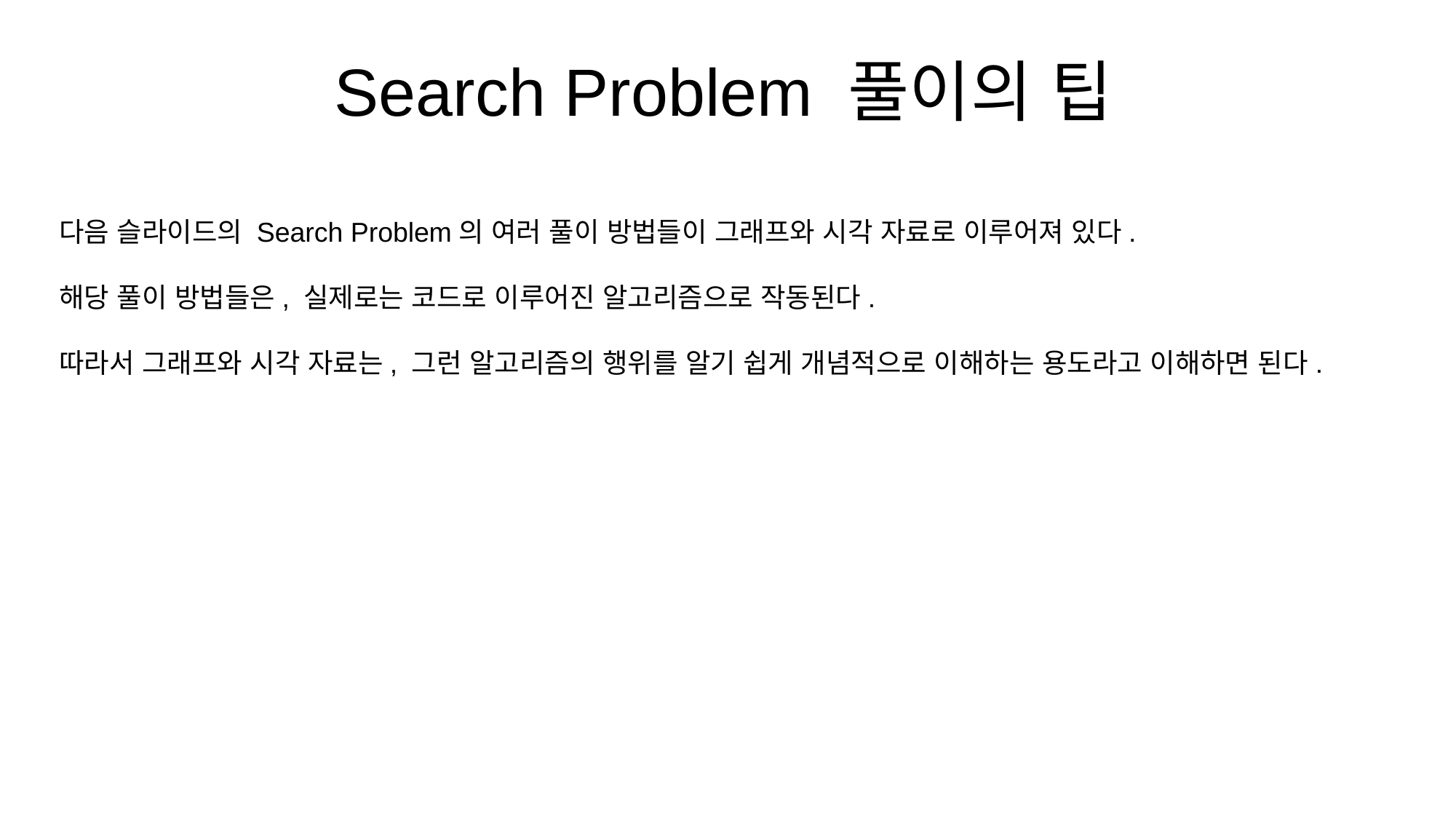

# Search Problem 풀이의 팁
다음 슬라이드의 Search Problem의 여러 풀이 방법들이 그래프와 시각 자료로 이루어져 있다.

해당 풀이 방법들은, 실제로는 코드로 이루어진 알고리즘으로 작동된다.

따라서 그래프와 시각 자료는, 그런 알고리즘의 행위를 알기 쉽게 개념적으로 이해하는 용도라고 이해하면 된다.